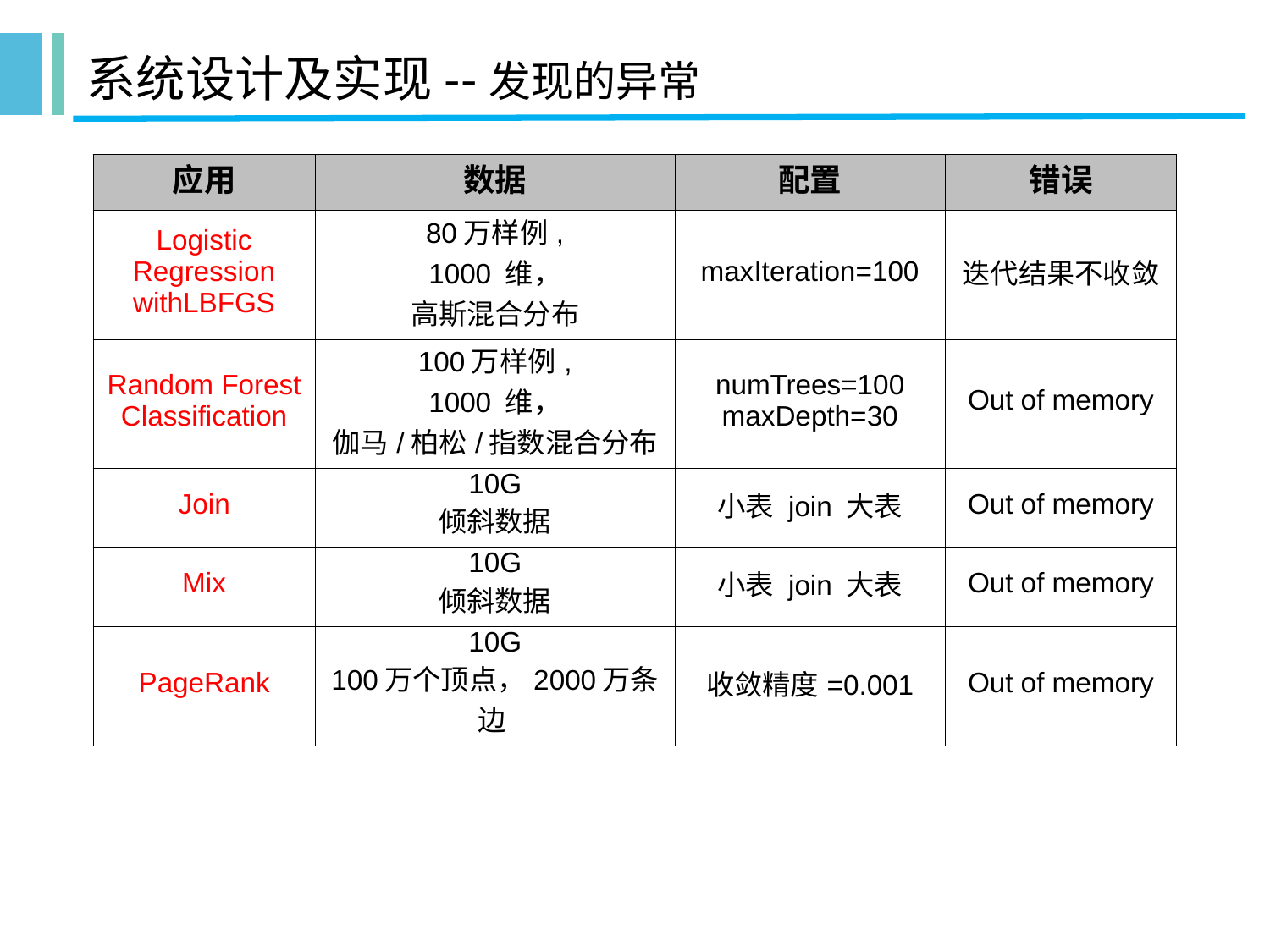

# 系统设计及实现--发现的异常
| 应用 | 数据 | 配置 | 错误 |
| --- | --- | --- | --- |
| Logistic Regression withLBFGS | 80万样例, 1000 维， 高斯混合分布 | maxIteration=100 | 迭代结果不收敛 |
| Random Forest Classification | 100万样例, 1000 维， 伽马/柏松/指数混合分布 | numTrees=100 maxDepth=30 | Out of memory |
| Join | 10G 倾斜数据 | 小表 join 大表 | Out of memory |
| Mix | 10G 倾斜数据 | 小表 join 大表 | Out of memory |
| PageRank | 10G 100万个顶点，2000万条边 | 收敛精度=0.001 | Out of memory |